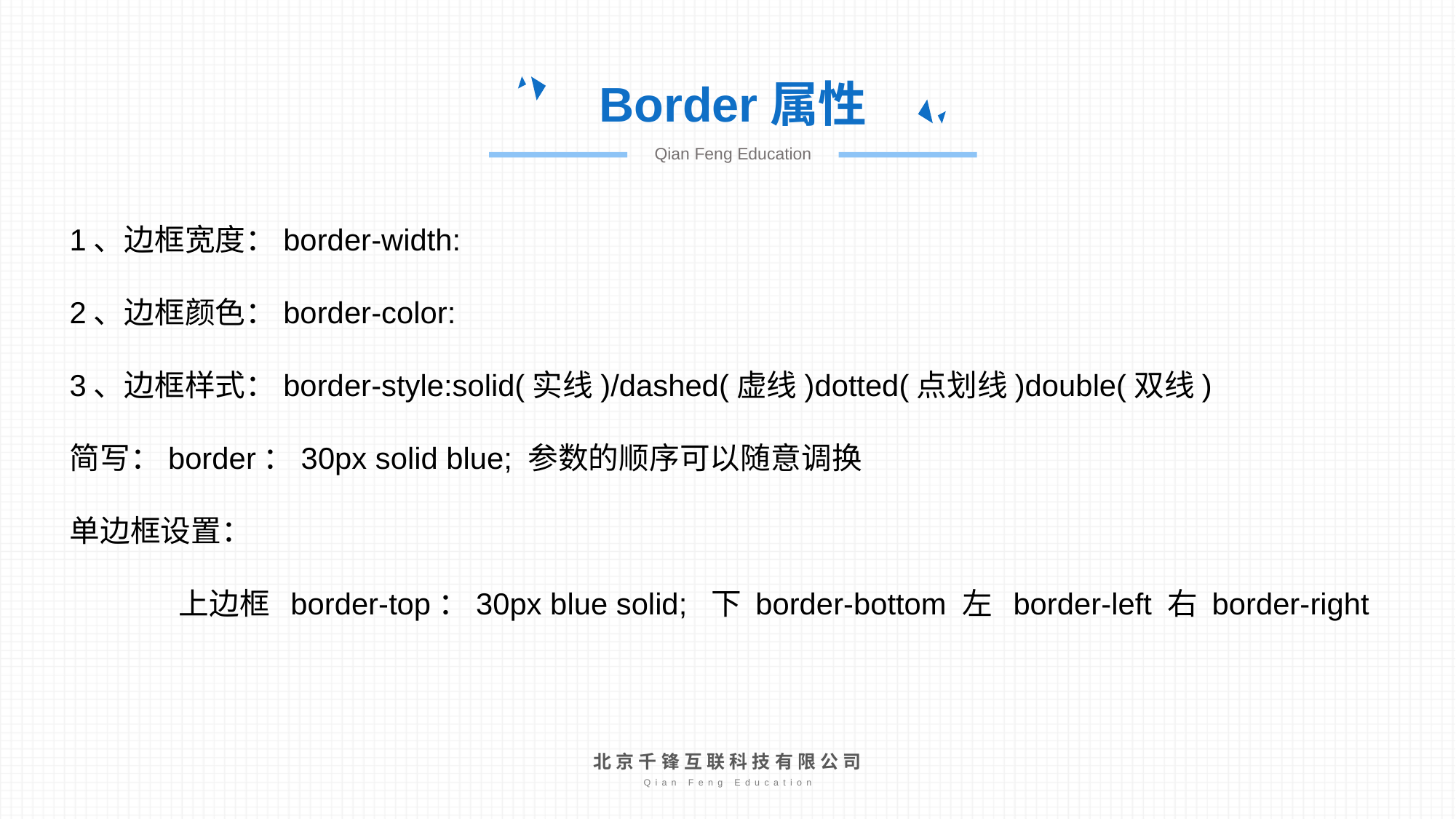

Border属性

Qian Feng Education

1、边框宽度：border-width:
2、边框颜色：border-color:
3、边框样式：border-style:solid(实线)/dashed(虚线)dotted(点划线)double(双线)
简写：border：30px solid blue; 参数的顺序可以随意调换
单边框设置：
	上边框  border-top：30px blue solid;  下 border-bottom 左  border-left 右 border-right
北京千锋互联科技有限公司
Qian Feng Education